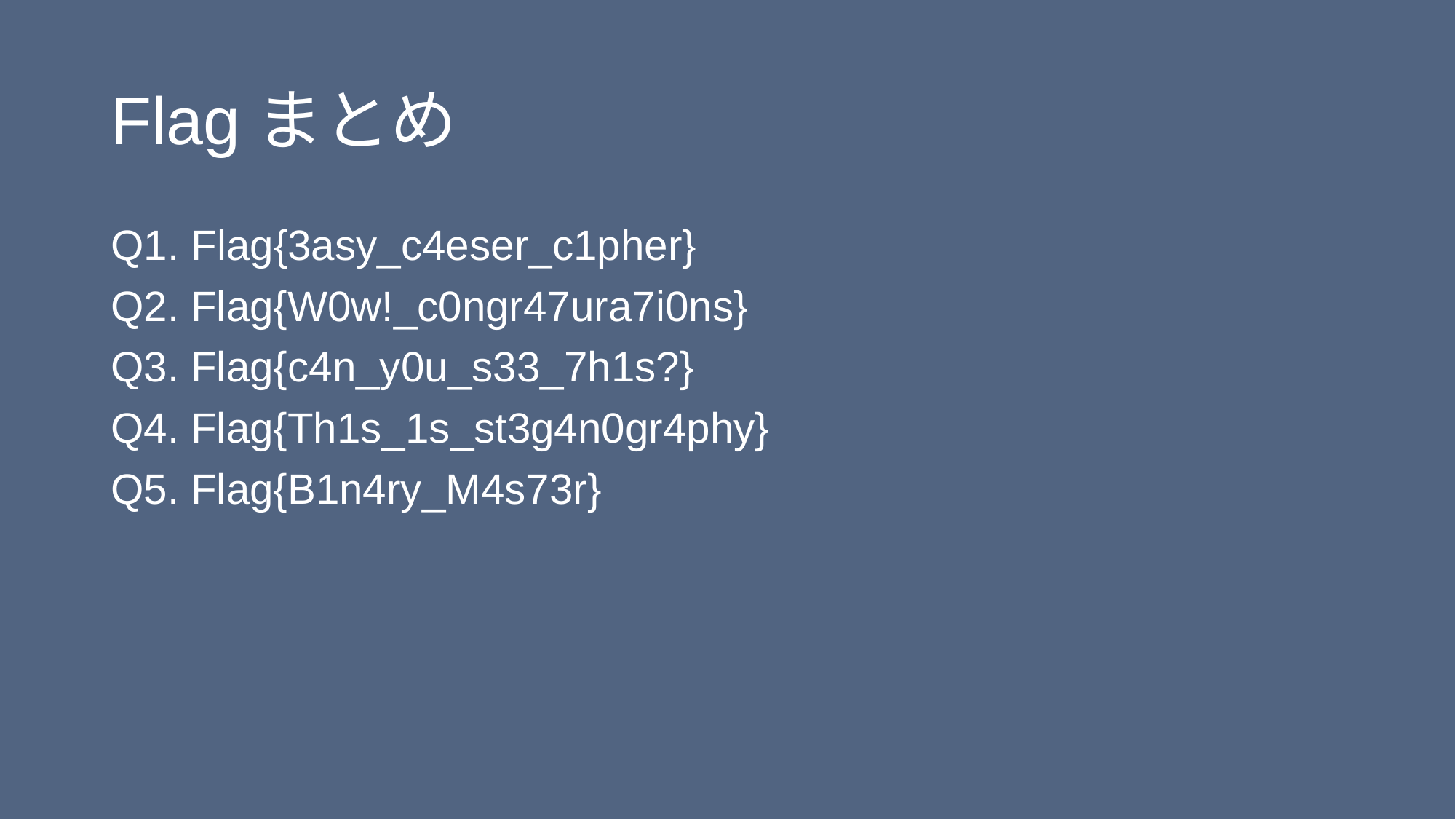

# Flagまとめ
Q1. Flag{3asy_c4eser_c1pher}
Q2. Flag{W0w!_c0ngr47ura7i0ns}
Q3. Flag{c4n_y0u_s33_7h1s?}
Q4. Flag{Th1s_1s_st3g4n0gr4phy}
Q5. Flag{B1n4ry_M4s73r}